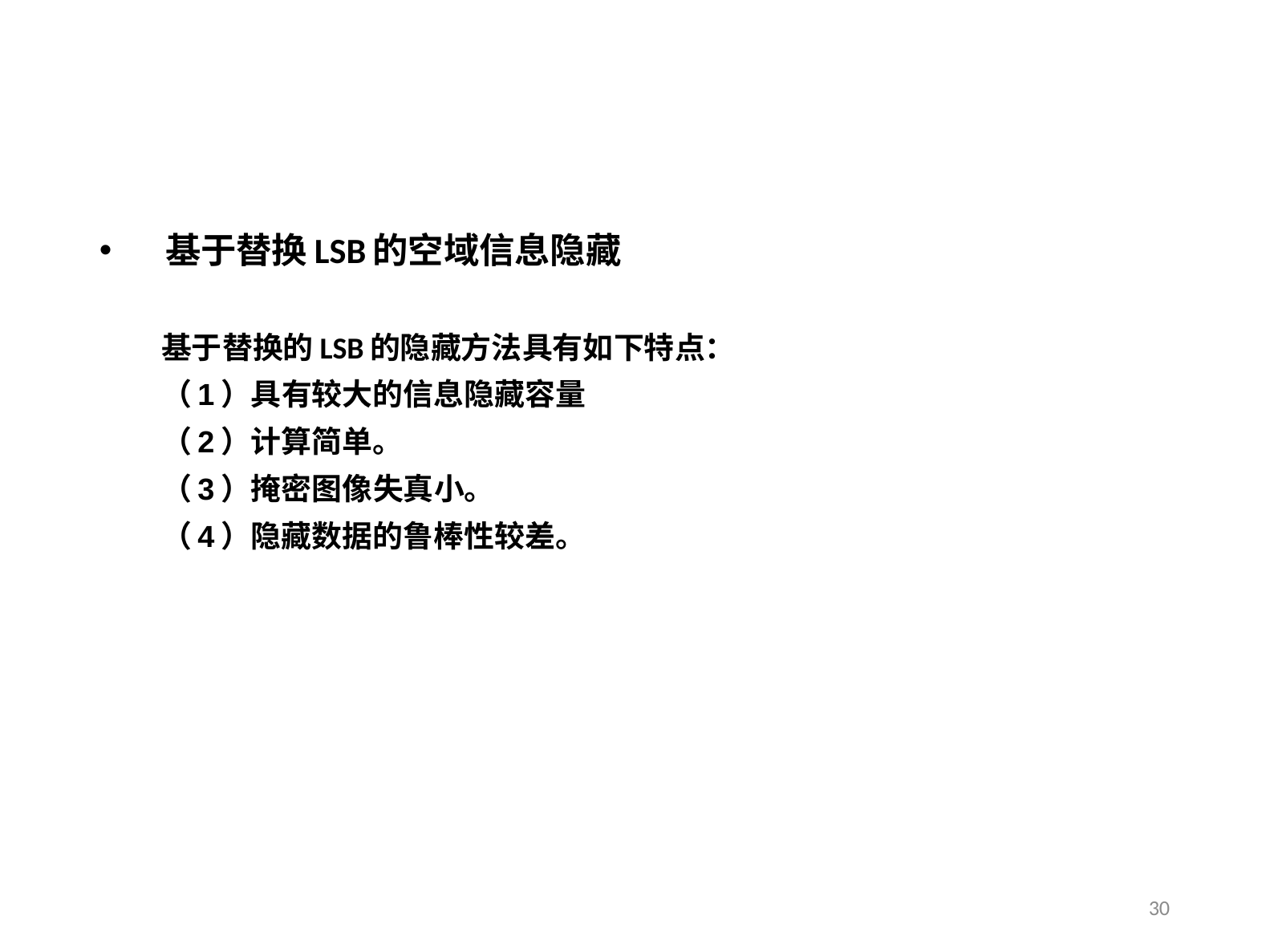

基于替换LSB的空域信息隐藏

        基于替换的LSB的隐藏方法具有如下特点：
        （1）具有较大的信息隐藏容量
        （2）计算简单。
        （3）掩密图像失真小。
        （4）隐藏数据的鲁棒性较差。

30